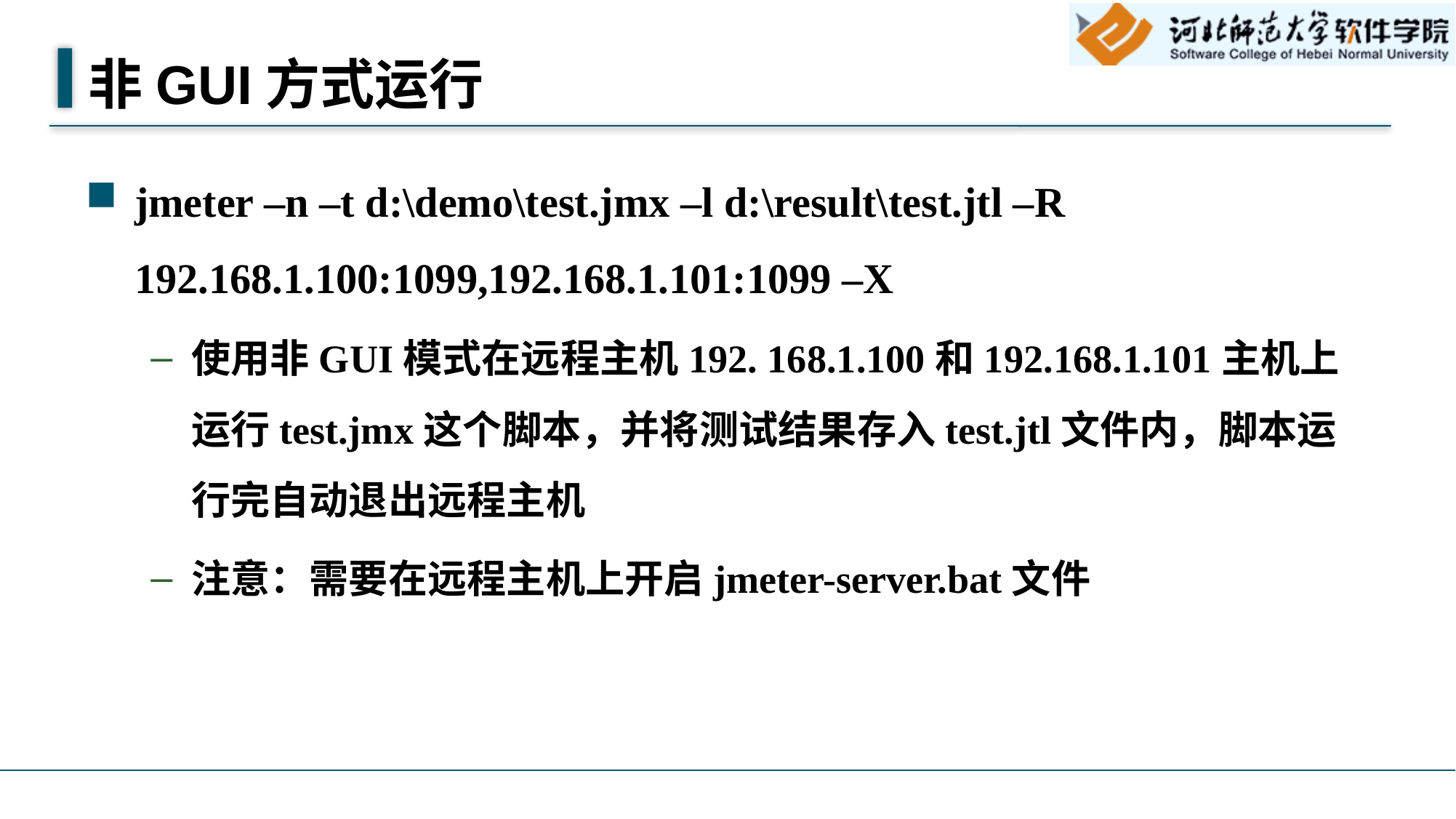

# 非GUI方式运行
jmeter –n –t d:\demo\test.jmx –l d:\result\test.jtl –R 192.168.1.100:1099,192.168.1.101:1099 –X
使用非GUI模式在远程主机192. 168.1.100和192.168.1.101主机上运行test.jmx这个脚本，并将测试结果存入test.jtl文件内，脚本运行完自动退出远程主机
注意：需要在远程主机上开启jmeter-server.bat文件